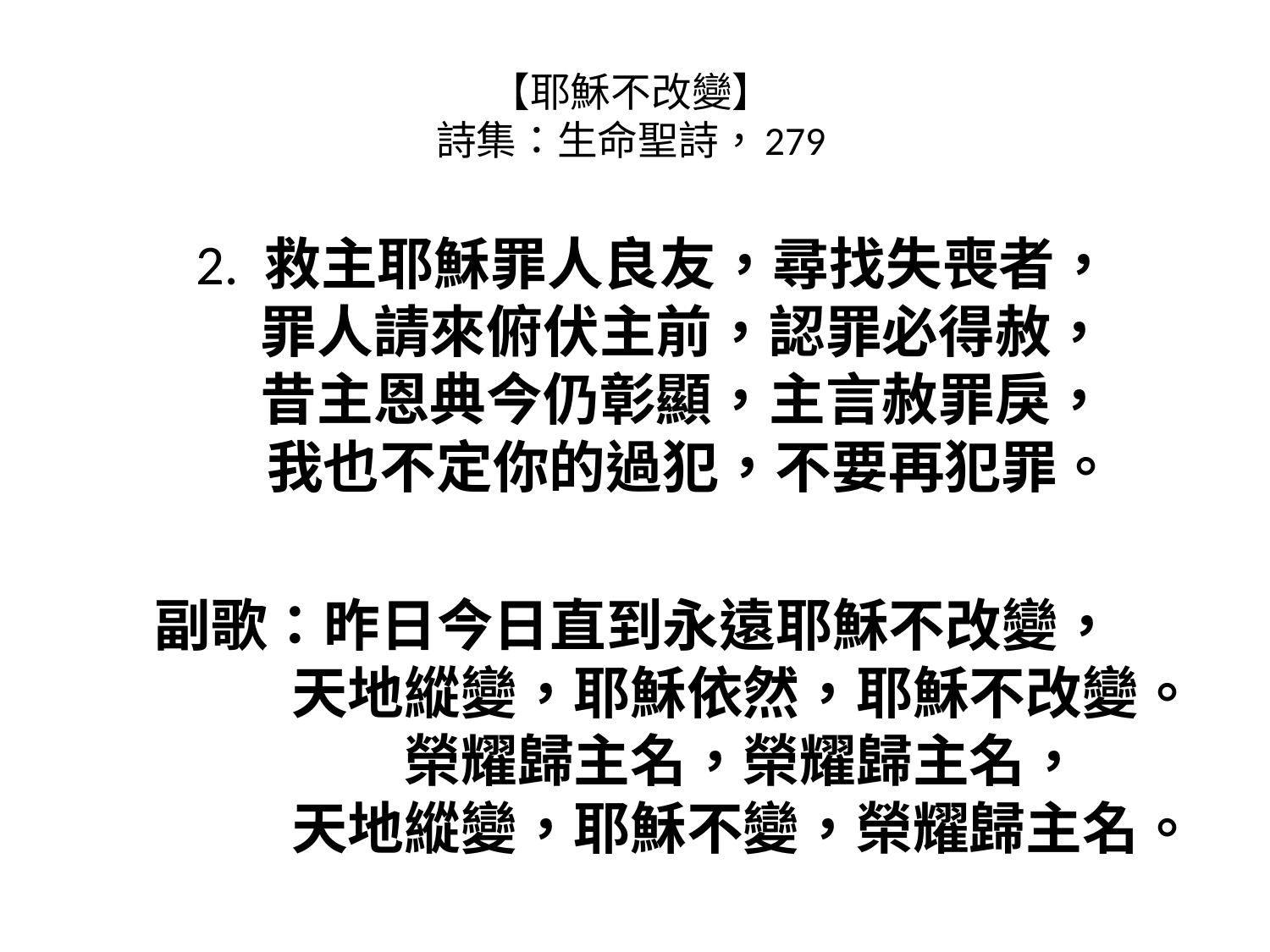

# 【耶穌不改變】 詩集：生命聖詩，279
   2. 救主耶穌罪人良友，尋找失喪者，
    罪人請來俯伏主前，認罪必得赦，
    昔主恩典今仍彰顯，主言赦罪戾，
     我也不定你的過犯，不要再犯罪。

副歌：昨日今日直到永遠耶穌不改變，
　　　天地縱變，耶穌依然，耶穌不改變。
　　　榮耀歸主名，榮耀歸主名，
　　　天地縱變，耶穌不變，榮耀歸主名。